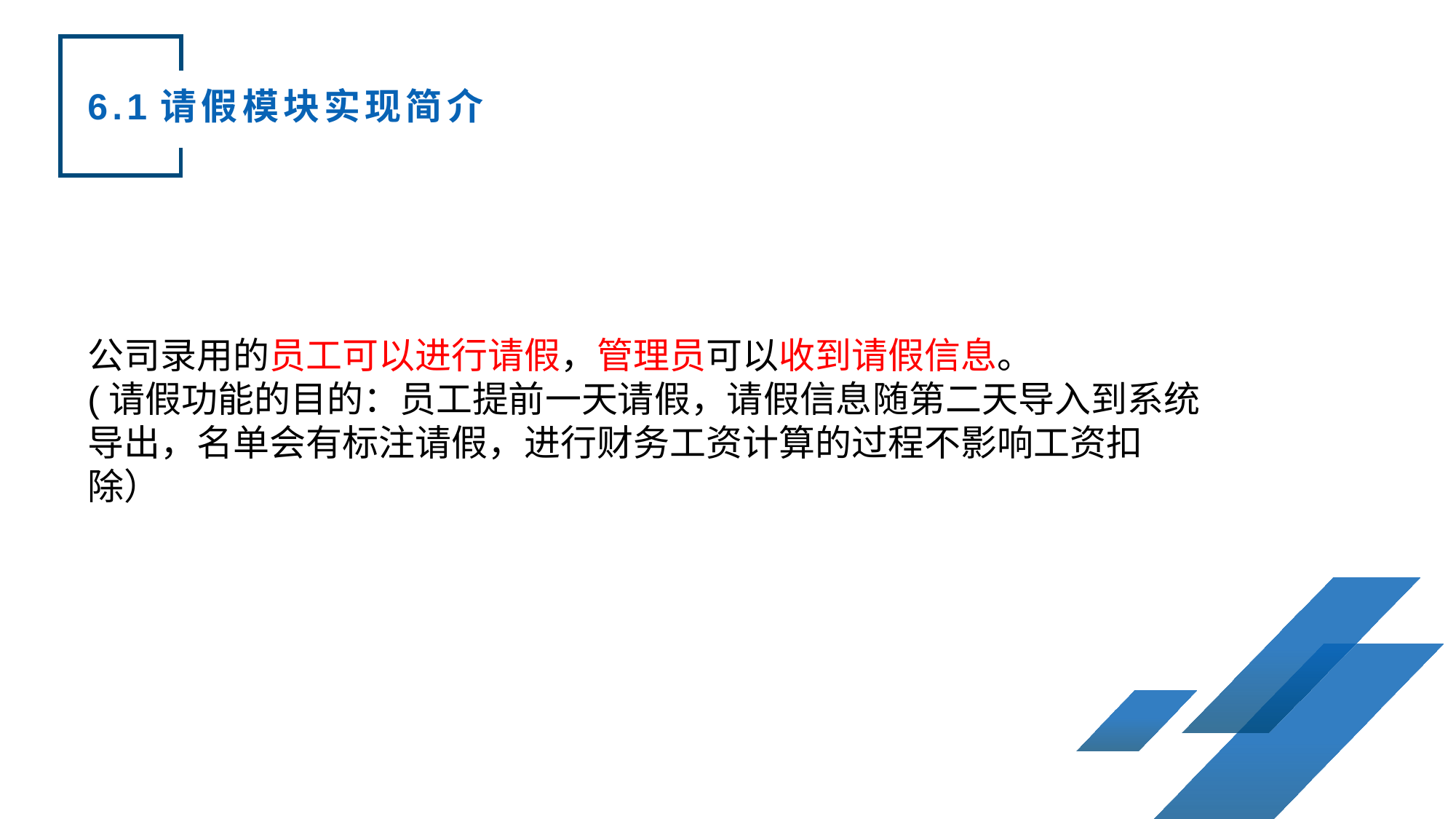

6.1请假模块实现简介
公司录用的员工可以进行请假，管理员可以收到请假信息。
(请假功能的目的：员工提前一天请假，请假信息随第二天导入到系统导出，名单会有标注请假，进行财务工资计算的过程不影响工资扣除）